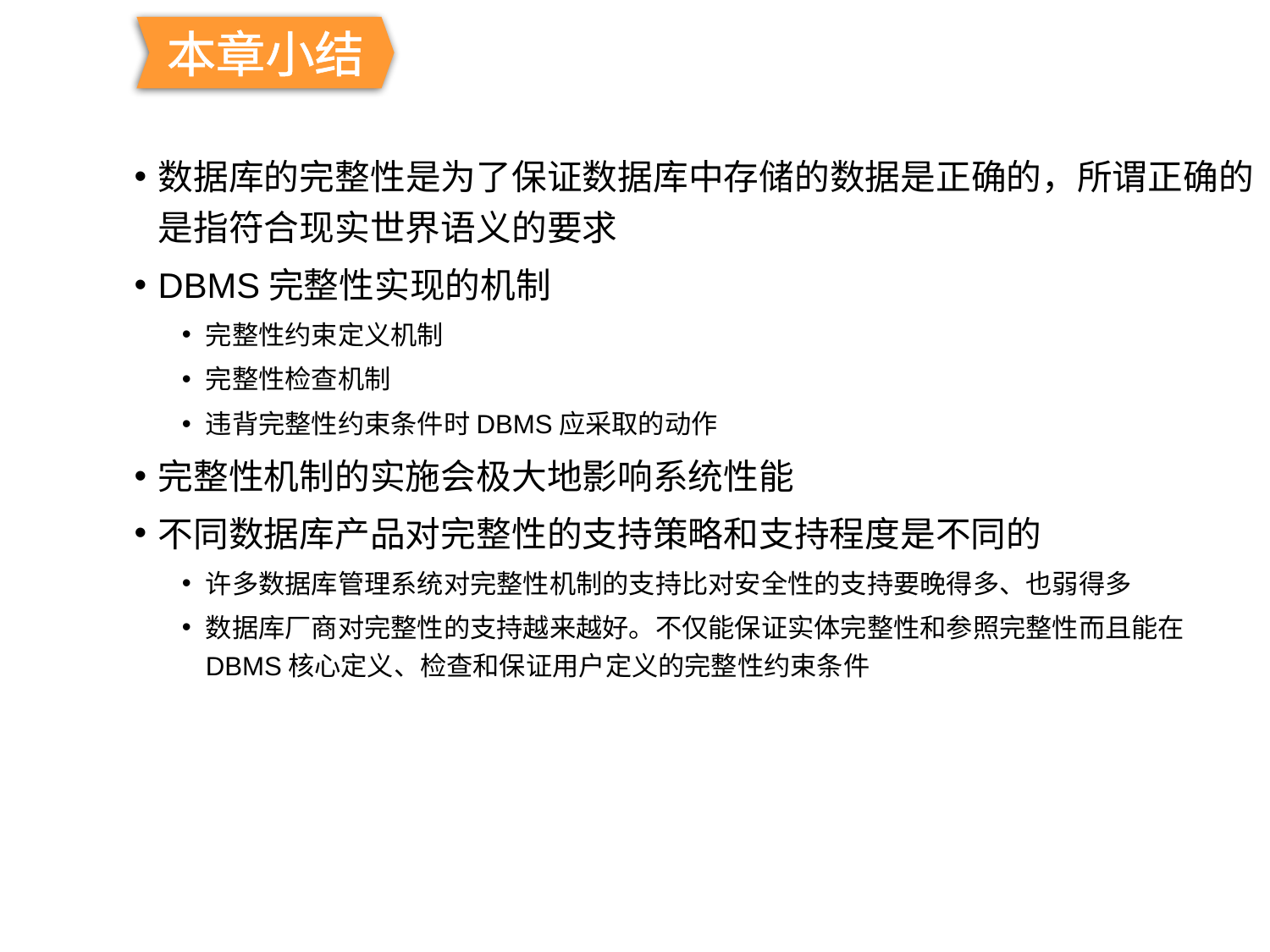

本章小结

数据库的完整性是为了保证数据库中存储的数据是正确的，所谓正确的是指符合现实世界语义的要求
DBMS完整性实现的机制
完整性约束定义机制
完整性检查机制
违背完整性约束条件时DBMS应采取的动作
完整性机制的实施会极大地影响系统性能
不同数据库产品对完整性的支持策略和支持程度是不同的
许多数据库管理系统对完整性机制的支持比对安全性的支持要晚得多、也弱得多
数据库厂商对完整性的支持越来越好。不仅能保证实体完整性和参照完整性而且能在DBMS核心定义、检查和保证用户定义的完整性约束条件